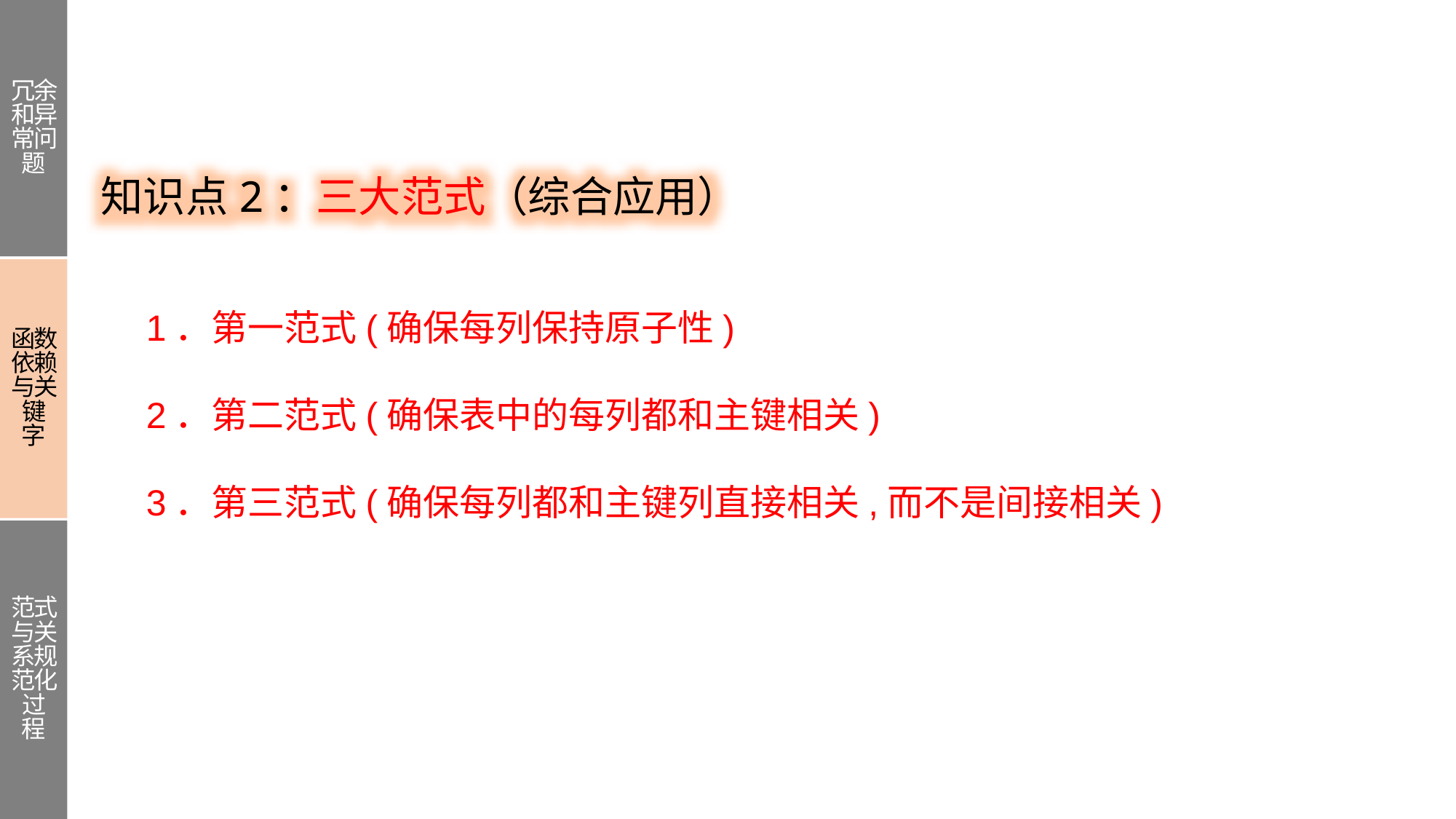

冗余和异常问题
函数依赖与关键字
范式与关系规范化过程
知识点2：三大范式（综合应用）
1．第一范式(确保每列保持原子性)
2．第二范式(确保表中的每列都和主键相关)
3．第三范式(确保每列都和主键列直接相关,而不是间接相关)